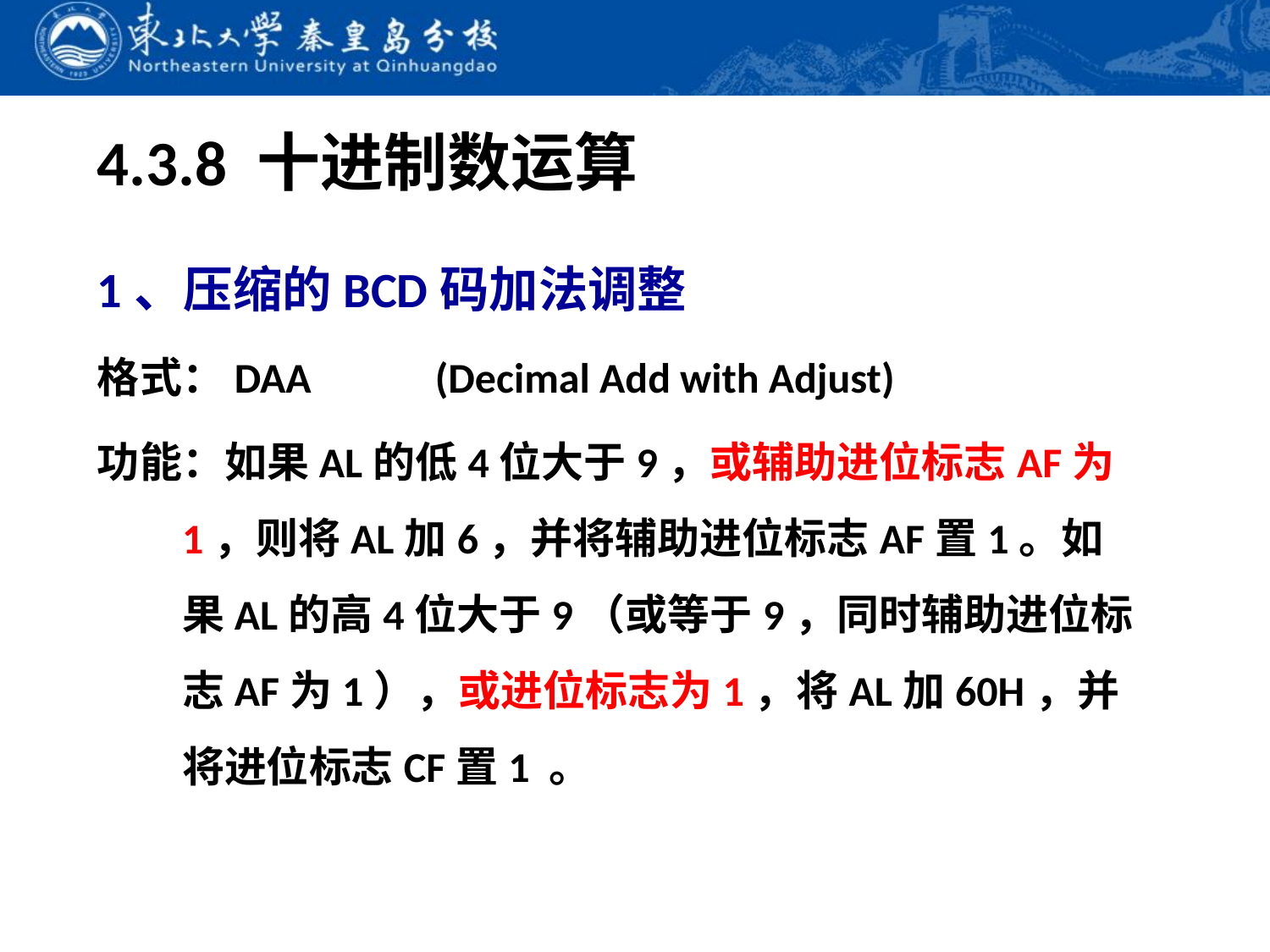

# 4.3.8 十进制数运算
1、压缩的BCD码加法调整
格式：DAA             (Decimal Add with Adjust)
功能：如果AL的低4位大于9，或辅助进位标志AF为1，则将AL加6，并将辅助进位标志AF置1。如果AL的高4位大于9（或等于9，同时辅助进位标志AF为1），或进位标志为1，将AL加60H，并将进位标志CF置1 。